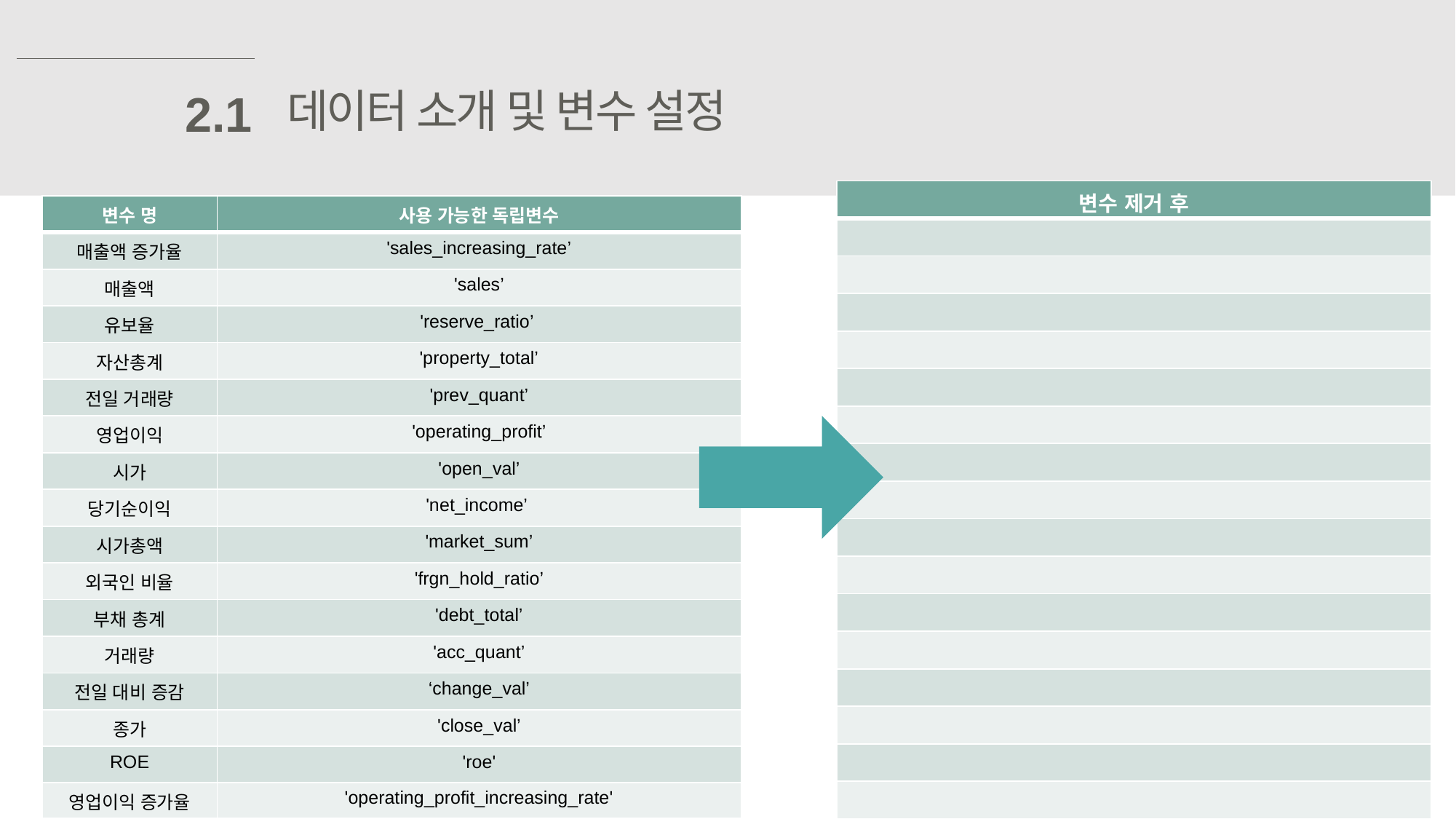

데이터 소개 및 변수 설정
2.1
| 변수 제거 후 |
| --- |
|  |
|  |
|  |
|  |
|  |
|  |
|  |
|  |
|  |
|  |
|  |
|  |
|  |
|  |
|  |
|  |
| 변수 명 | 사용 가능한 독립변수 |
| --- | --- |
| 매출액 증가율 | 'sales\_increasing\_rate’ |
| 매출액 | 'sales’ |
| 유보율 | 'reserve\_ratio’ |
| 자산총계 | 'property\_total’ |
| 전일 거래량 | 'prev\_quant’ |
| 영업이익 | 'operating\_profit’ |
| 시가 | 'open\_val’ |
| 당기순이익 | 'net\_income’ |
| 시가총액 | 'market\_sum’ |
| 외국인 비율 | 'frgn\_hold\_ratio’ |
| 부채 총계 | 'debt\_total’ |
| 거래량 | 'acc\_quant’ |
| 전일 대비 증감 | ‘change\_val’ |
| 종가 | 'close\_val’ |
| ROE | 'roe' |
| 영업이익 증가율 | 'operating\_profit\_increasing\_rate' |